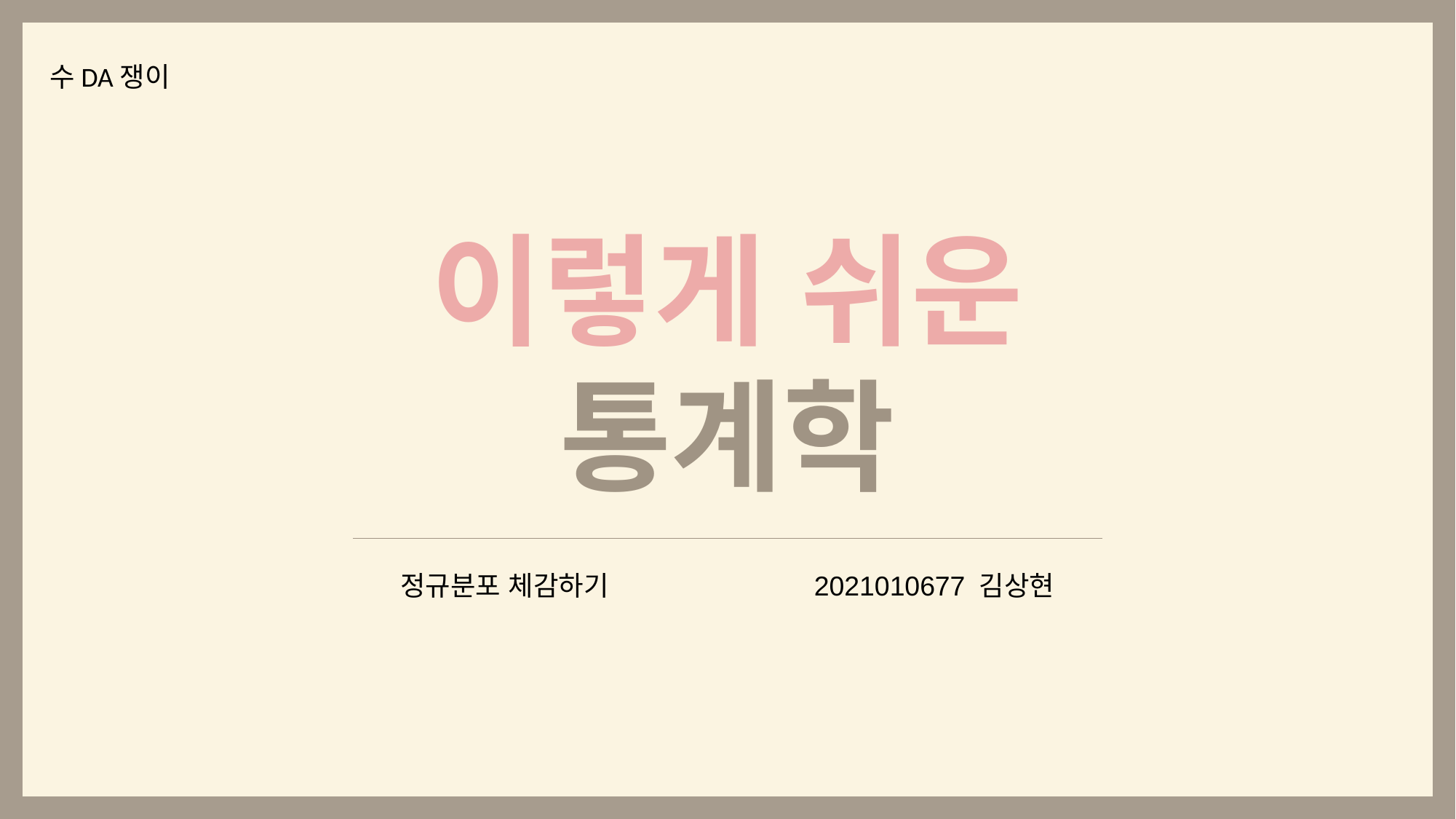

수DA쟁이
이렇게 쉬운
통계학
정규분포 체감하기                          2021010677 김상현